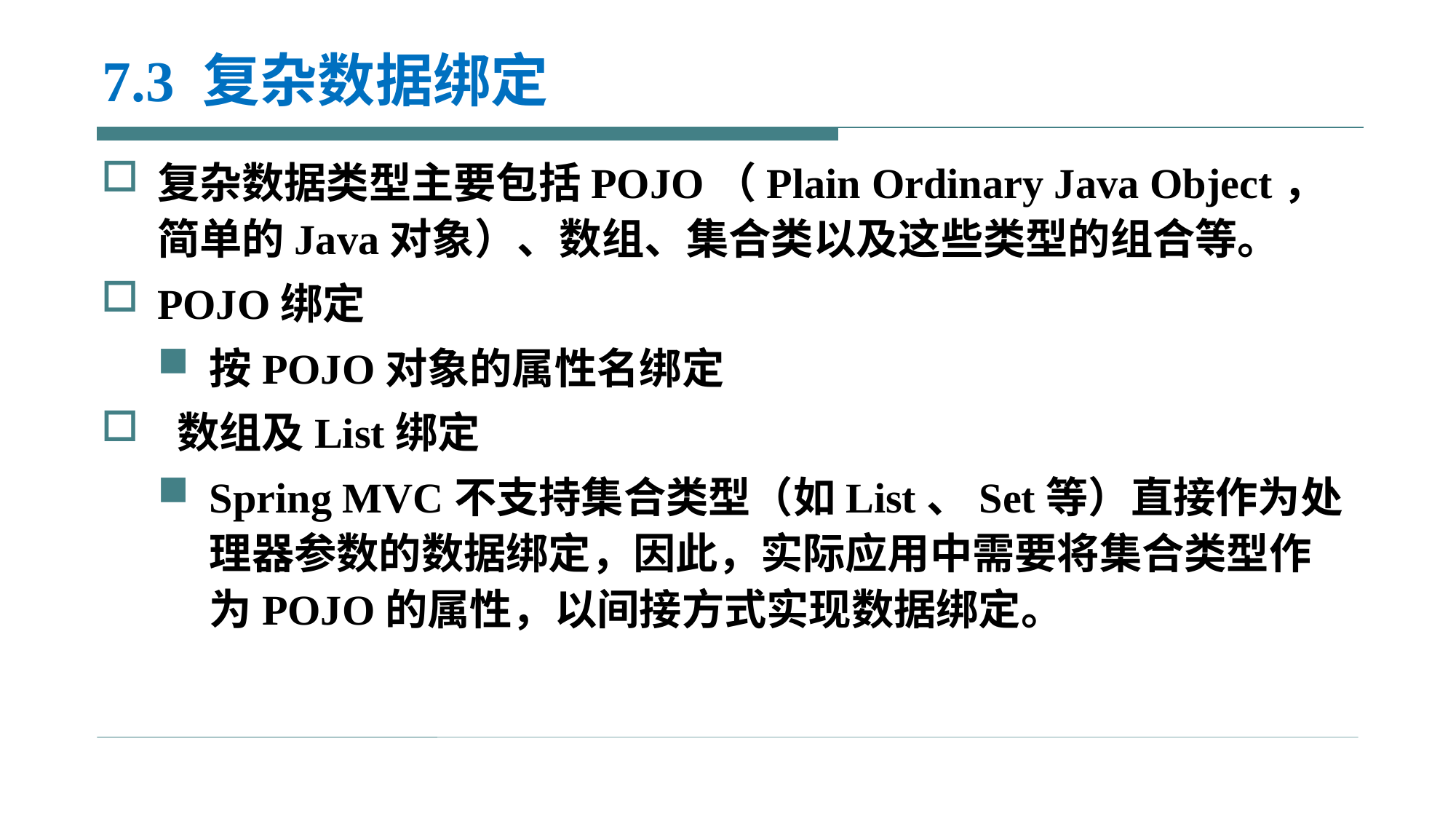

# 7.3 复杂数据绑定
复杂数据类型主要包括POJO（Plain Ordinary Java Object，简单的Java对象）、数组、集合类以及这些类型的组合等。
POJO绑定
按POJO对象的属性名绑定
 数组及List绑定
Spring MVC不支持集合类型（如List、Set等）直接作为处理器参数的数据绑定，因此，实际应用中需要将集合类型作为POJO的属性，以间接方式实现数据绑定。
13